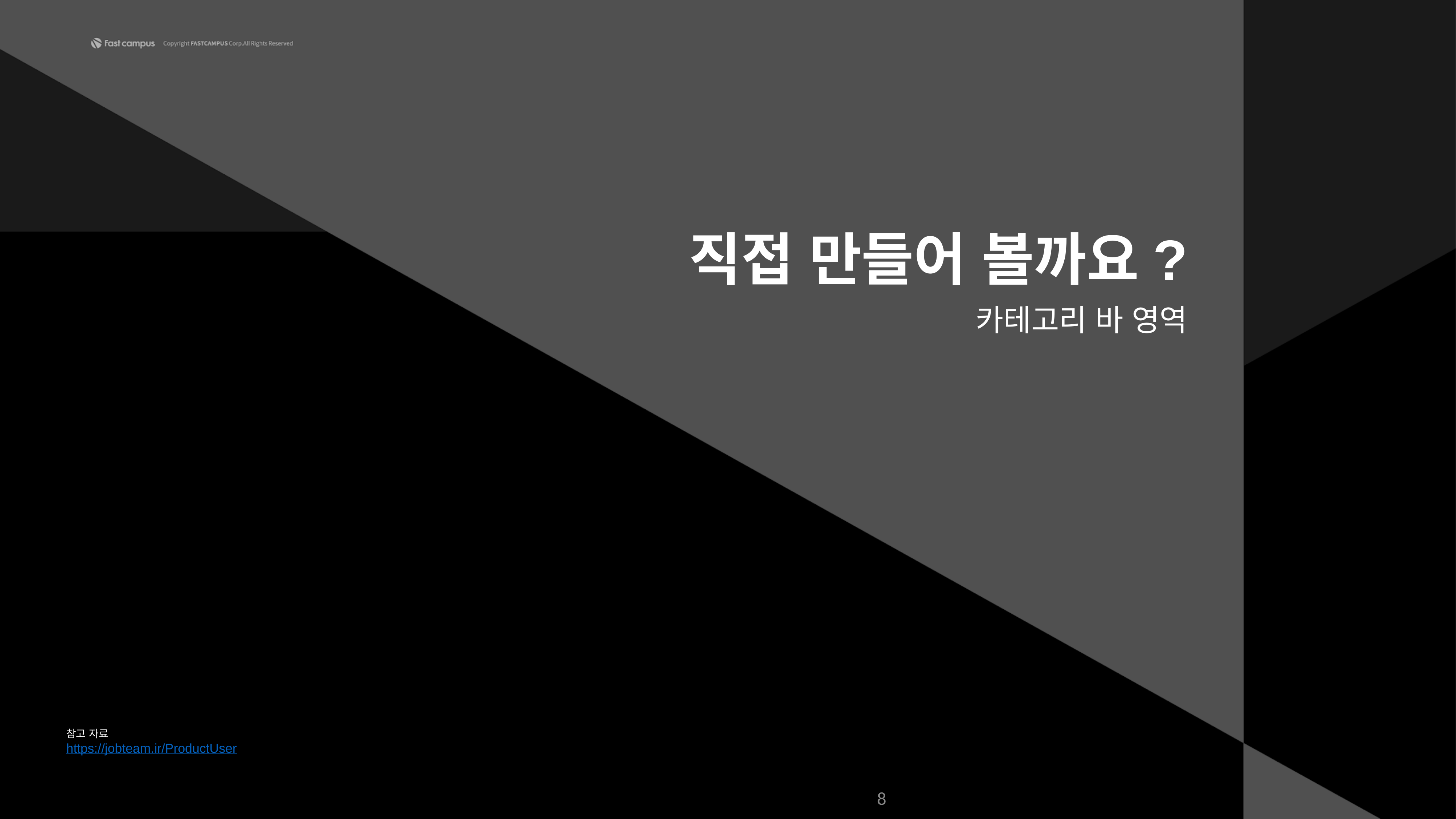

직접 만들어 볼까요?

카테고리 바 영역
참고 자료
https://jobteam.ir/ProductUser

8